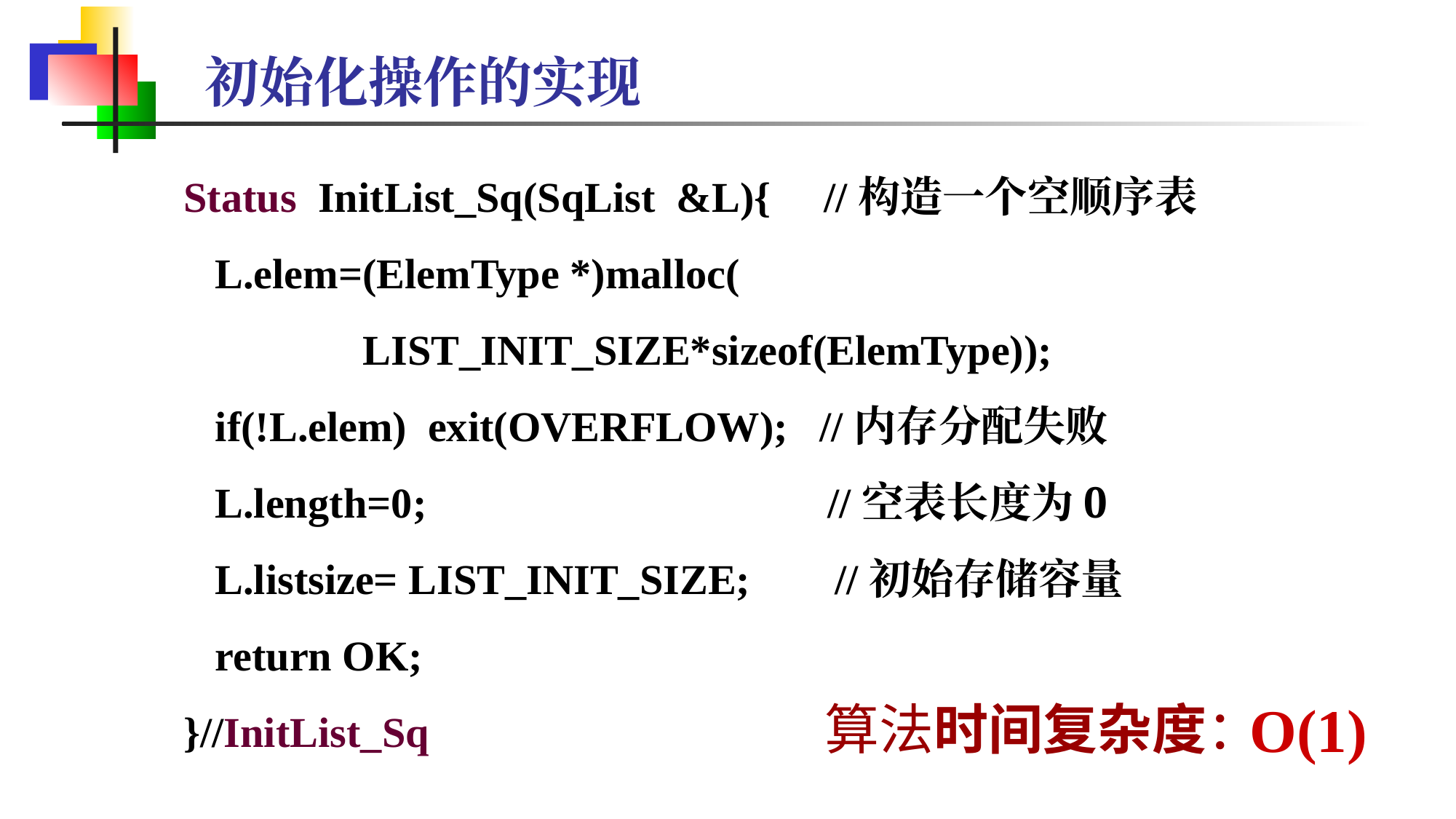

# 初始化操作的实现
Status  InitList_Sq(SqList  &L){     //构造一个空顺序表
   L.elem=(ElemType *)malloc(
                 LIST_INIT_SIZE*sizeof(ElemType));
   if(!L.elem)  exit(OVERFLOW);   //内存分配失败
   L.length=0;                                      //空表长度为0
   L.listsize= LIST_INIT_SIZE;        //初始存储容量
   return OK;
}//InitList_Sq
O(1)
算法时间复杂度：